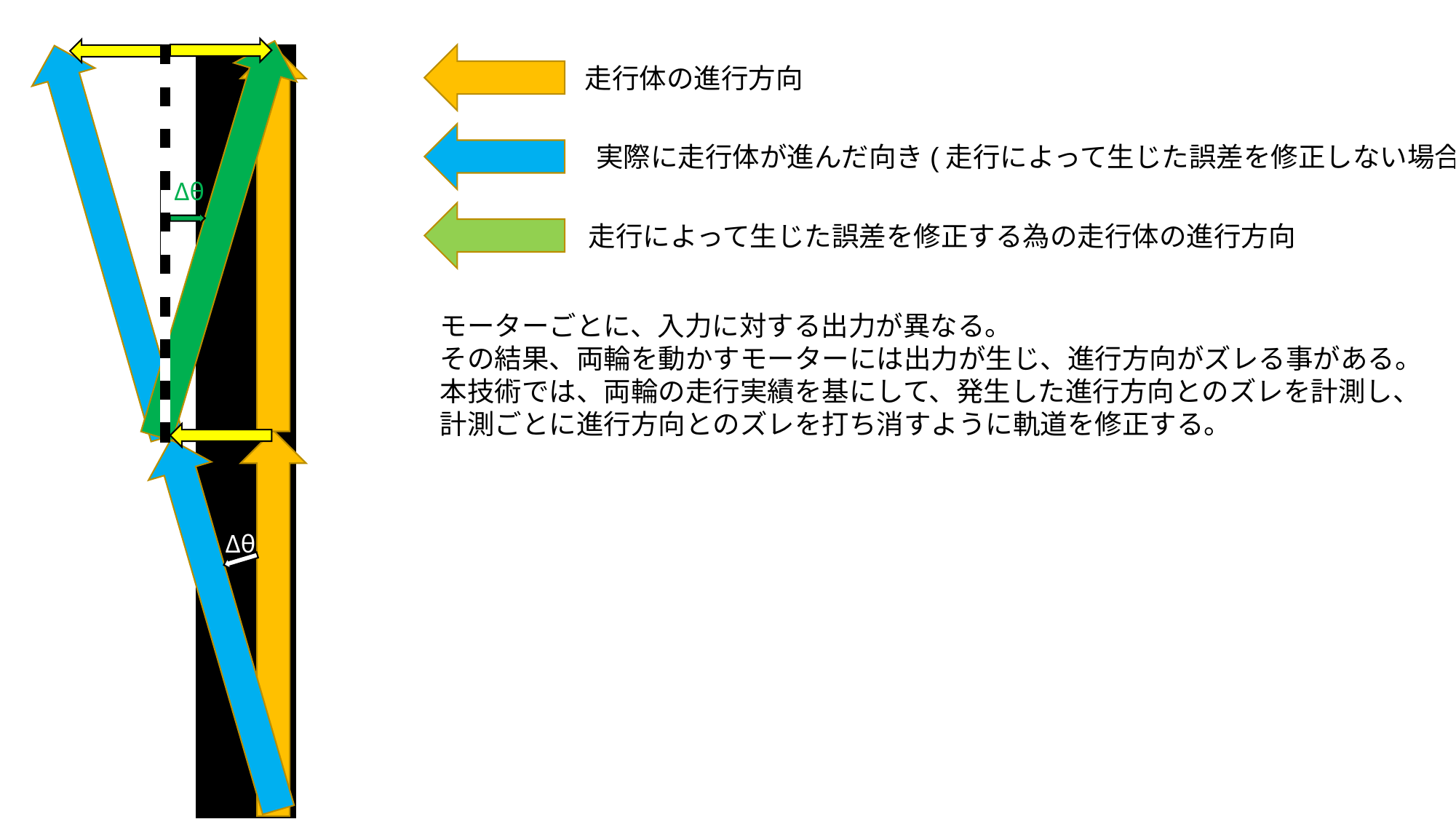

走行体の進行方向

実際に走行体が進んだ向き(走行によって生じた誤差を修正しない場合)

Δθ

走行によって生じた誤差を修正する為の走行体の進行方向

モーターごとに、入力に対する出力が異なる。
その結果、両輪を動かすモーターには出力が生じ、進行方向がズレる事がある。
本技術では、両輪の走行実績を基にして、発生した進行方向とのズレを計測し、
計測ごとに進行方向とのズレを打ち消すように軌道を修正する。

Δθ